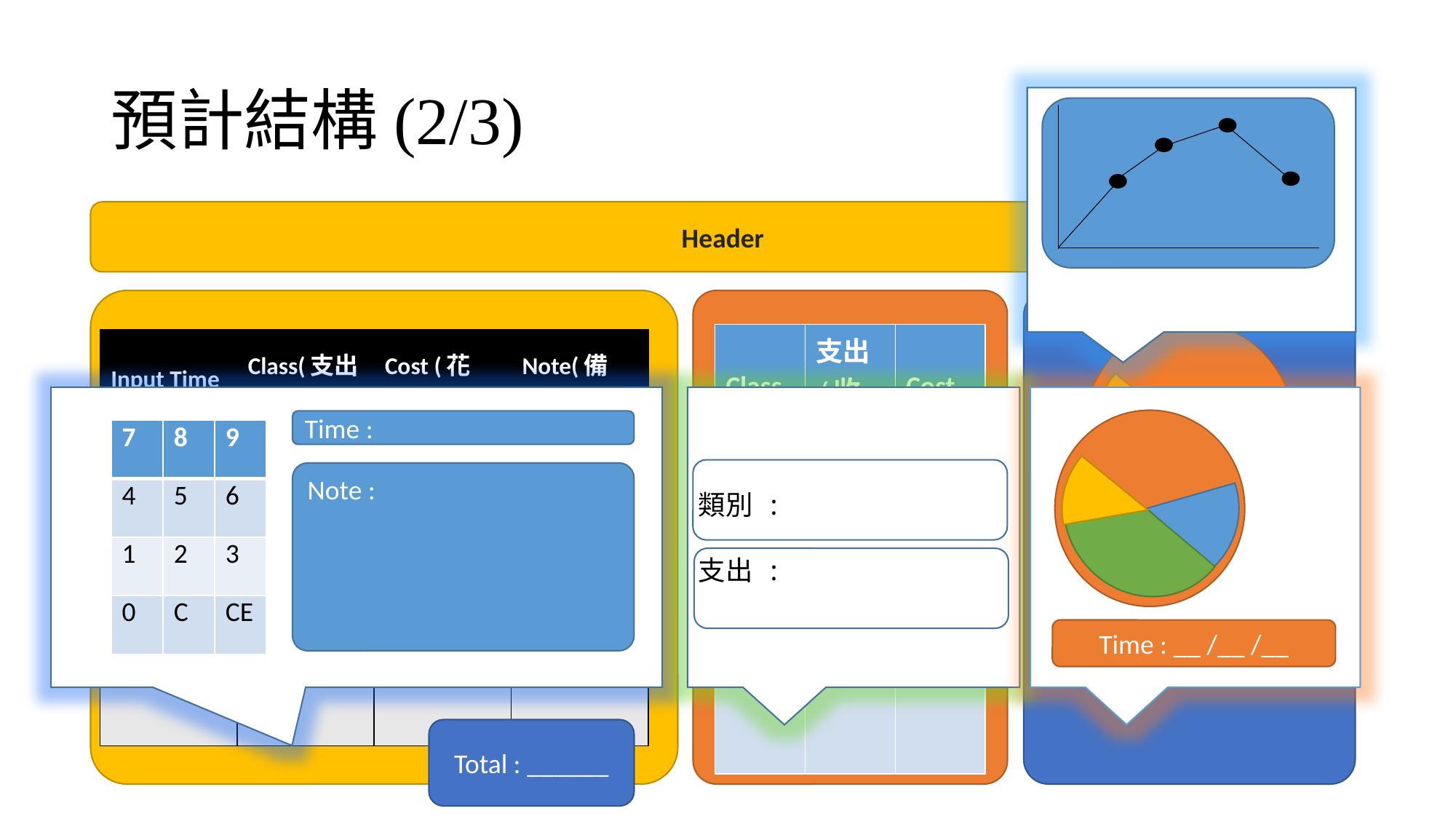

# 預計結構(2/3)

Header

| Class | 支出/收入 | Cost |
| --- | --- | --- |
|  |  |  |
|  |  |  |
|  |  |  |
| Input Time | Class(支出/收入) | Cost (花費) | Note(備註) |
| --- | --- | --- | --- |
|  |  |  |  |
|  |  |  |  |
|  |  |  |  |
http://seiga.nicovideo.jp/seiga/im3784921

Time : __ /__ /__

類別 :
支出 :

Time :
| 7 | 8 | 9 |
| --- | --- | --- |
| 4 | 5 | 6 |
| 1 | 2 | 3 |
| 0 | C | CE |
Note :

當月收支圓餅圖
Total : ______